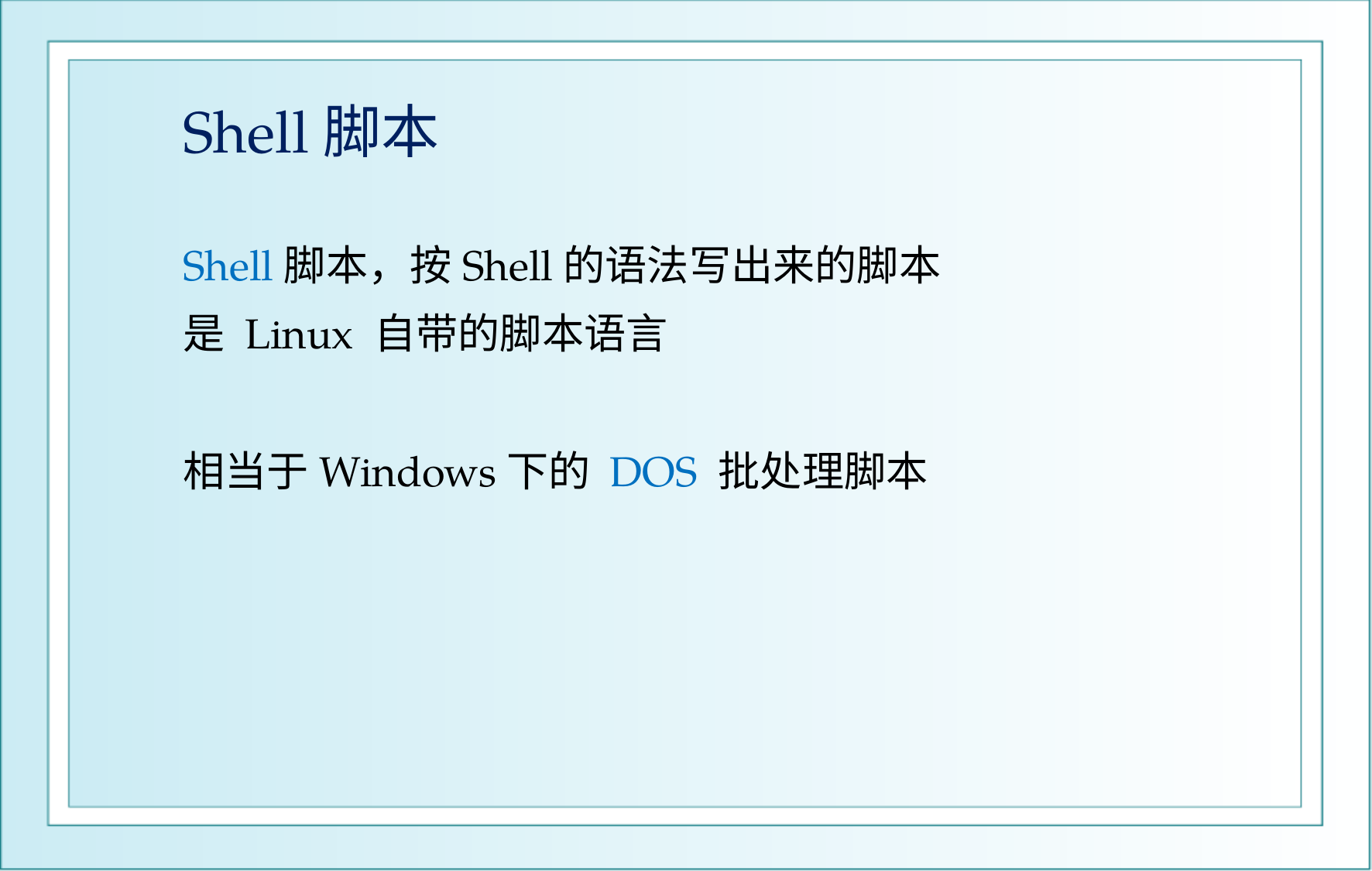

# Shell脚本
Shell脚本，按Shell的语法写出来的脚本
是 Linux 自带的脚本语言

相当于Windows下的 DOS 批处理脚本